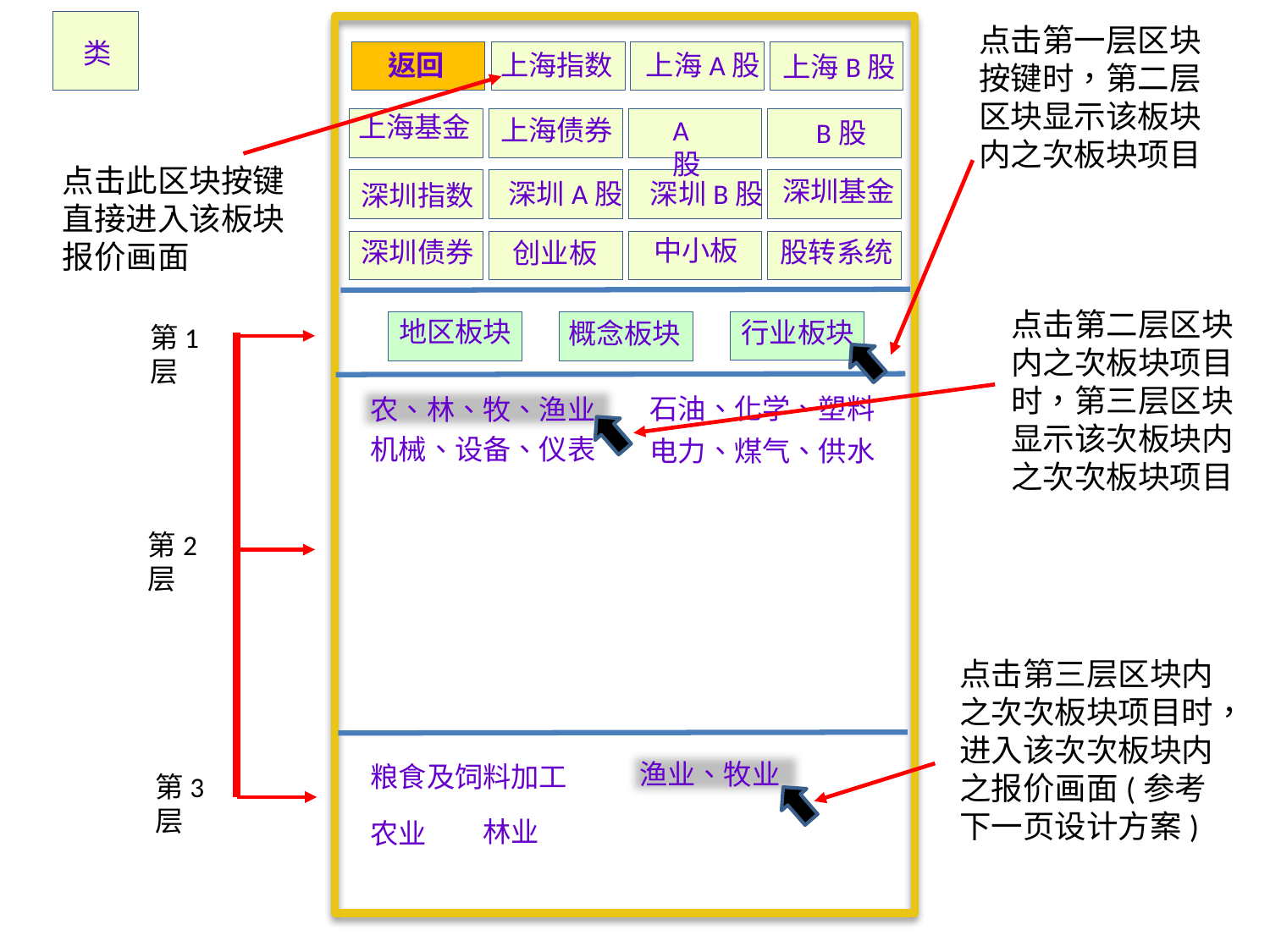

类
点击第一层区块按键时，第二层区块显示该板块内之次板块项目

返回
上海指数

上海A股

上海B股
上海基金
上海债券
A股

B股
点击此区块按键直接进入该板块报价画面
深圳基金

深圳A股
深圳B股
深圳指数
中小板
深圳债券
股转系统
创业板

点击第二层区块内之次板块项目时，第三层区块显示该次板块内之次次板块项目
地区板块
行业板块
概念板块

第1层

石油、化学、塑料
农、林、牧、渔业

机械、设备、仪表
电力、煤气、供水
第2层
103.6
点击第三层区块内之次次板块项目时，进入该次次板块内之报价画面(参考下一页设计方案)
渔业、牧业
粮食及饲料加工
第3层

林业
农业